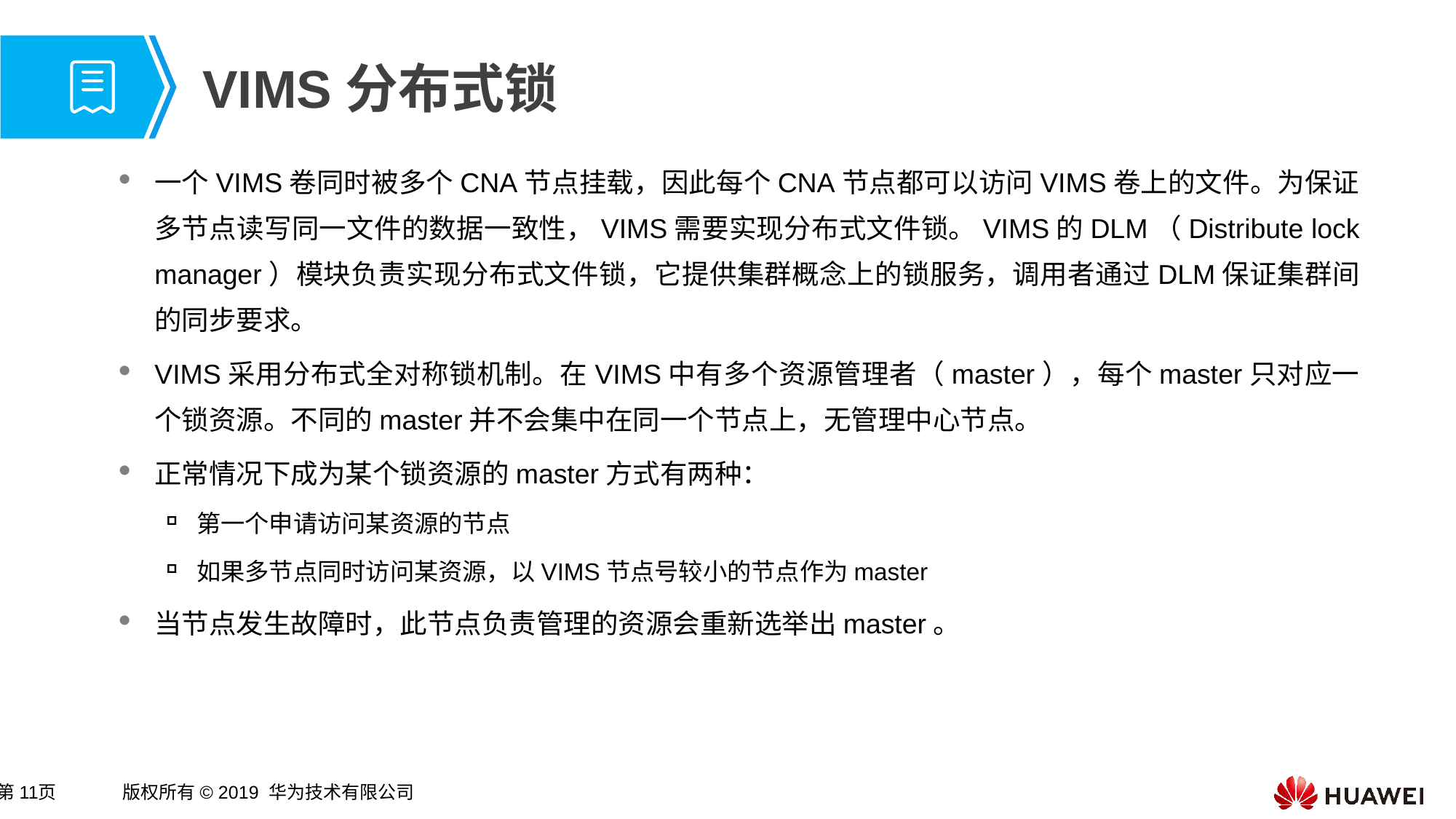

# VIMS分布式锁
一个VIMS卷同时被多个CNA节点挂载，因此每个CNA节点都可以访问VIMS卷上的文件。为保证多节点读写同一文件的数据一致性，VIMS需要实现分布式文件锁。VIMS的DLM（Distribute lock manager）模块负责实现分布式文件锁，它提供集群概念上的锁服务，调用者通过DLM保证集群间的同步要求。
VIMS采用分布式全对称锁机制。在VIMS中有多个资源管理者（master），每个master只对应一个锁资源。不同的master并不会集中在同一个节点上，无管理中心节点。
正常情况下成为某个锁资源的master方式有两种：
第一个申请访问某资源的节点
如果多节点同时访问某资源，以VIMS节点号较小的节点作为master
当节点发生故障时，此节点负责管理的资源会重新选举出master。